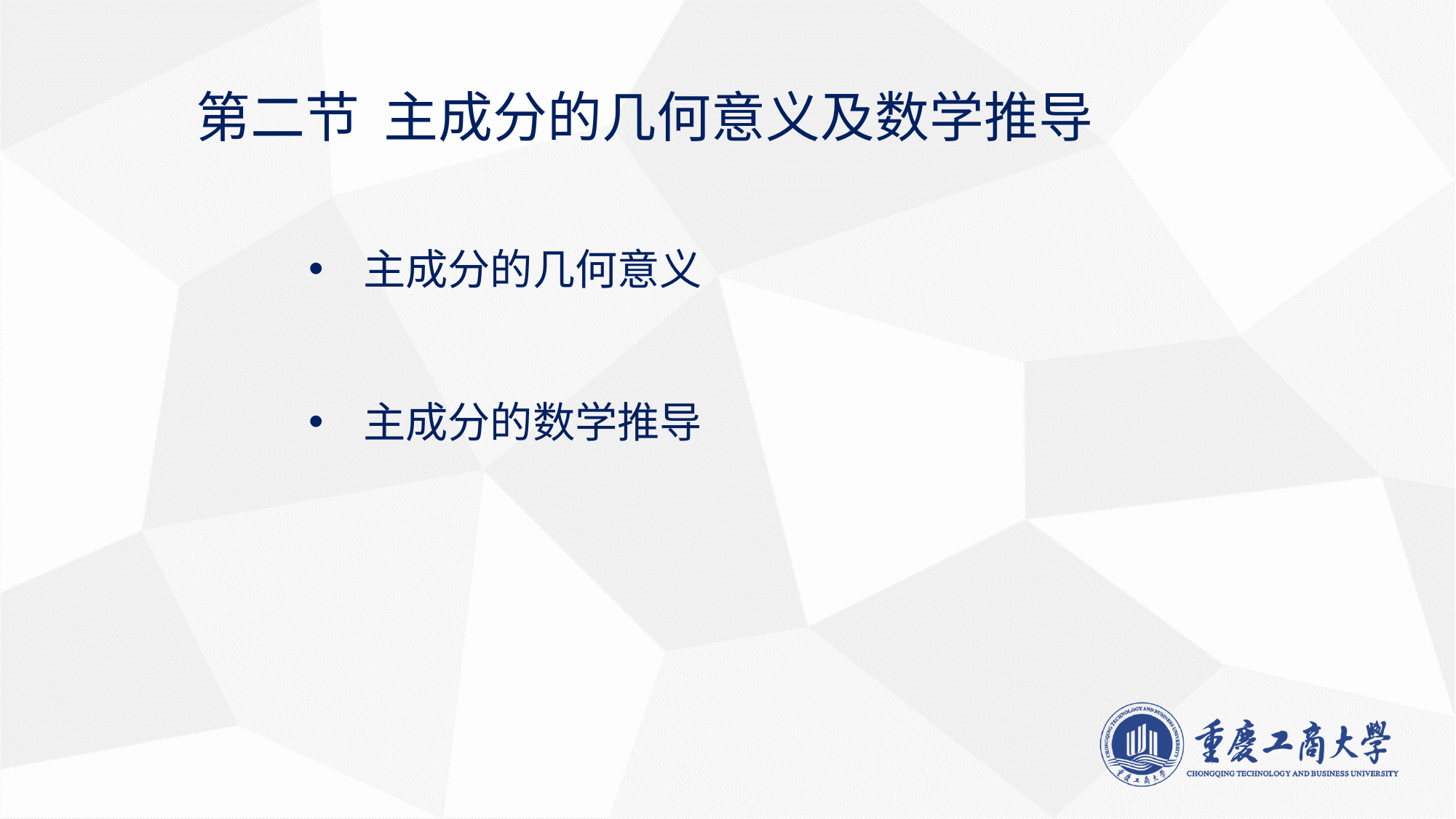

第二节  主成分的几何意义及数学推导
主成分的几何意义

主成分的数学推导